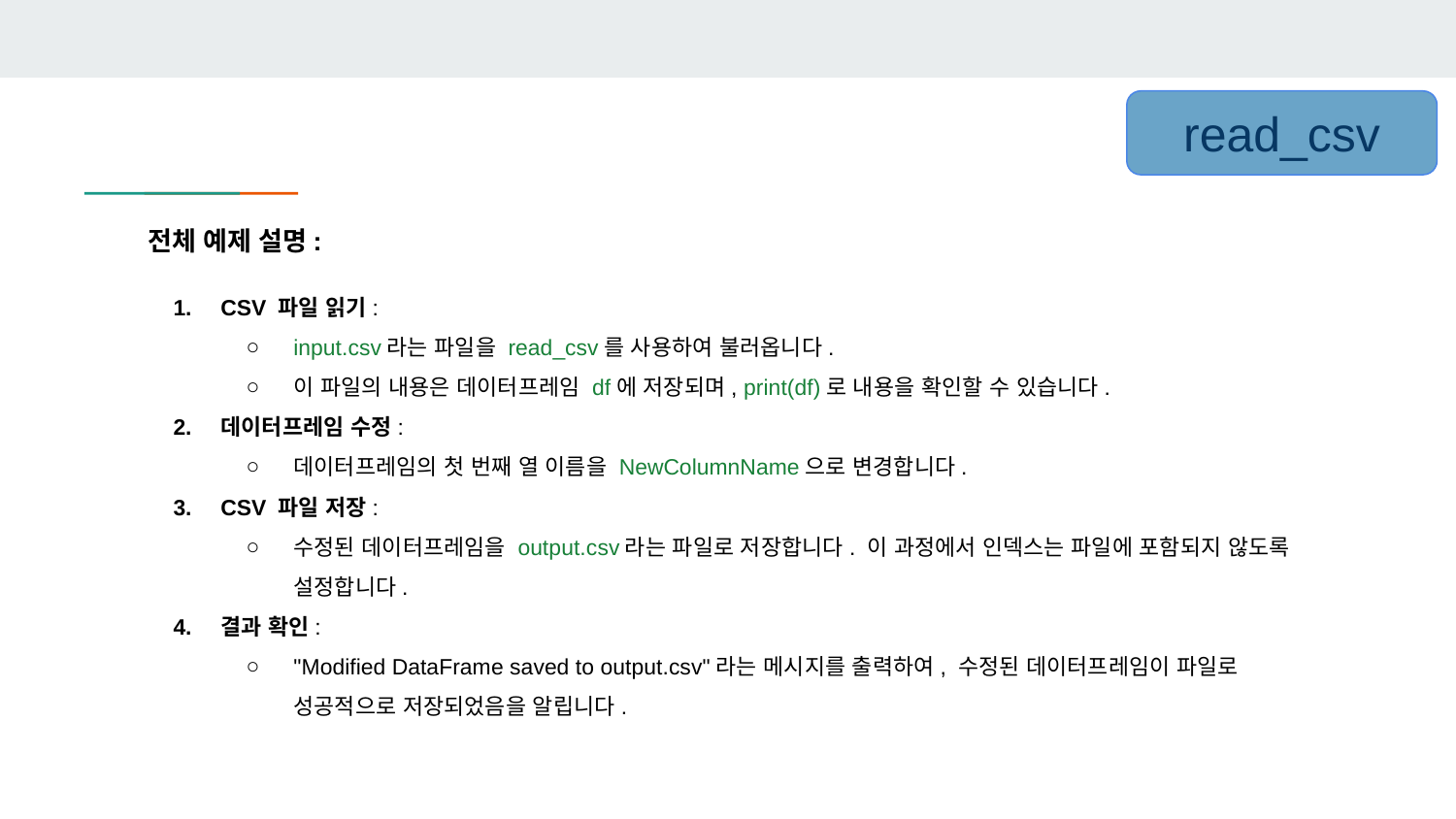

read_csv
전체 예제 설명:
CSV 파일 읽기:
input.csv라는 파일을 read_csv를 사용하여 불러옵니다.
이 파일의 내용은 데이터프레임 df에 저장되며, print(df)로 내용을 확인할 수 있습니다.
데이터프레임 수정:
데이터프레임의 첫 번째 열 이름을 NewColumnName으로 변경합니다.
CSV 파일 저장:
수정된 데이터프레임을 output.csv라는 파일로 저장합니다. 이 과정에서 인덱스는 파일에 포함되지 않도록 설정합니다.
결과 확인:
"Modified DataFrame saved to output.csv"라는 메시지를 출력하여, 수정된 데이터프레임이 파일로 성공적으로 저장되었음을 알립니다.